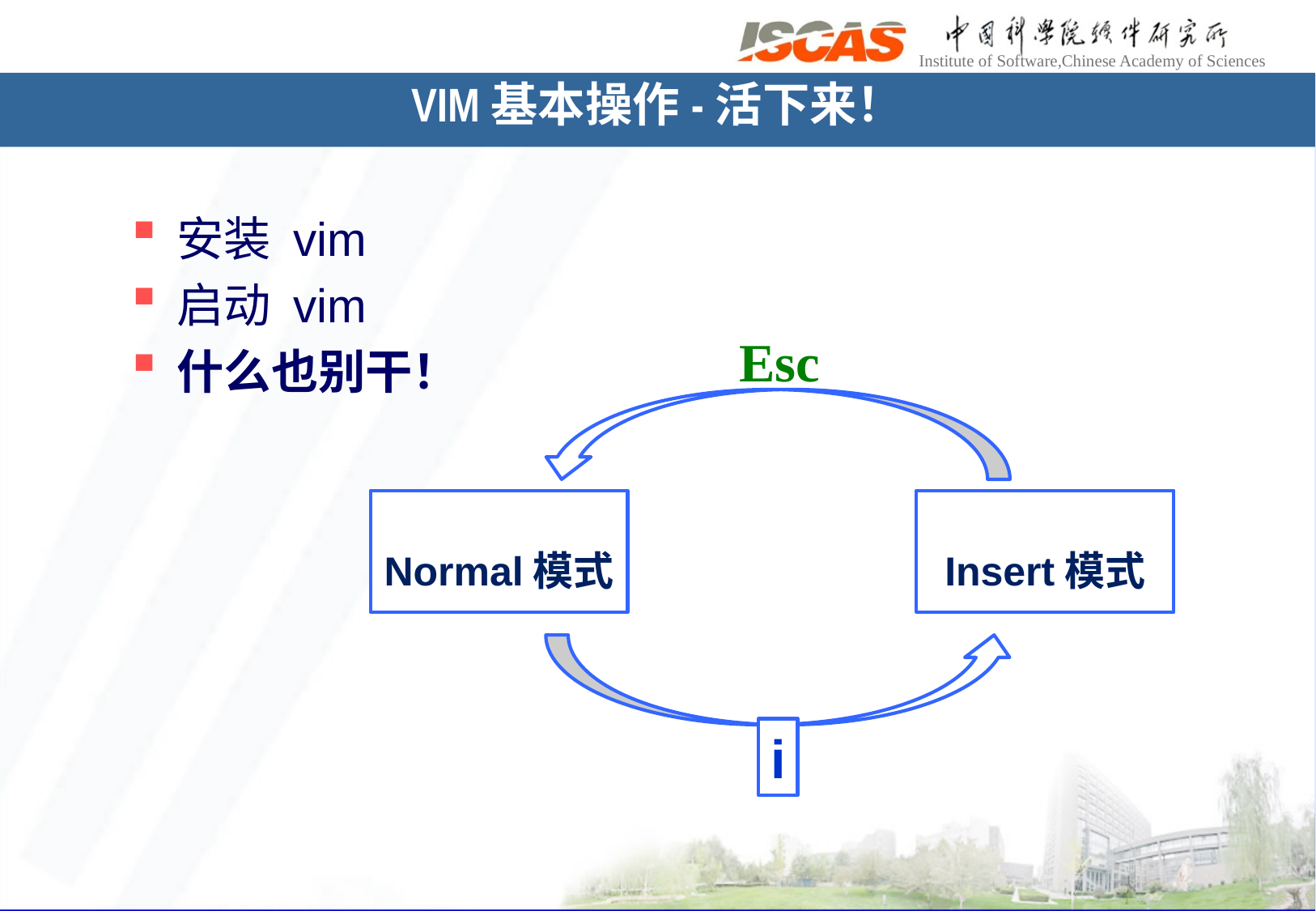

VIM基本操作-活下来！
安装 vim
启动 vim
什么也别干！

Esc

Normal模式

Insert模式

i